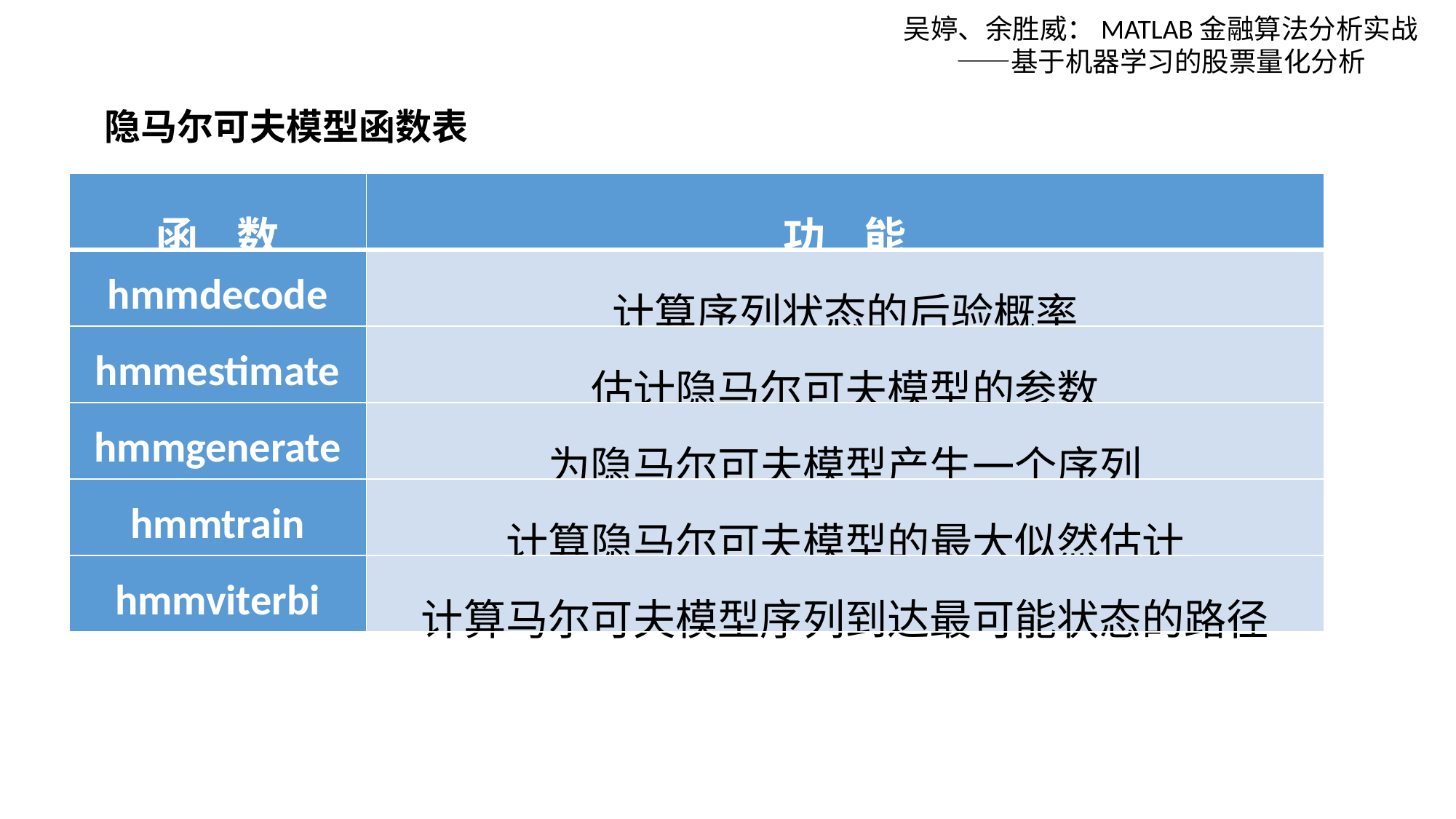

吴婷、余胜威：MATLAB金融算法分析实战——基于机器学习的股票量化分析
隐马尔可夫模型函数表

| 函 数 | 功 能 |
| --- | --- |
| hmmdecode | 计算序列状态的后验概率 |
| hmmestimate | 估计隐马尔可夫模型的参数 |
| hmmgenerate | 为隐马尔可夫模型产生一个序列 |
| hmmtrain | 计算隐马尔可夫模型的最大似然估计 |
| hmmviterbi | 计算马尔可夫模型序列到达最可能状态的路径 |